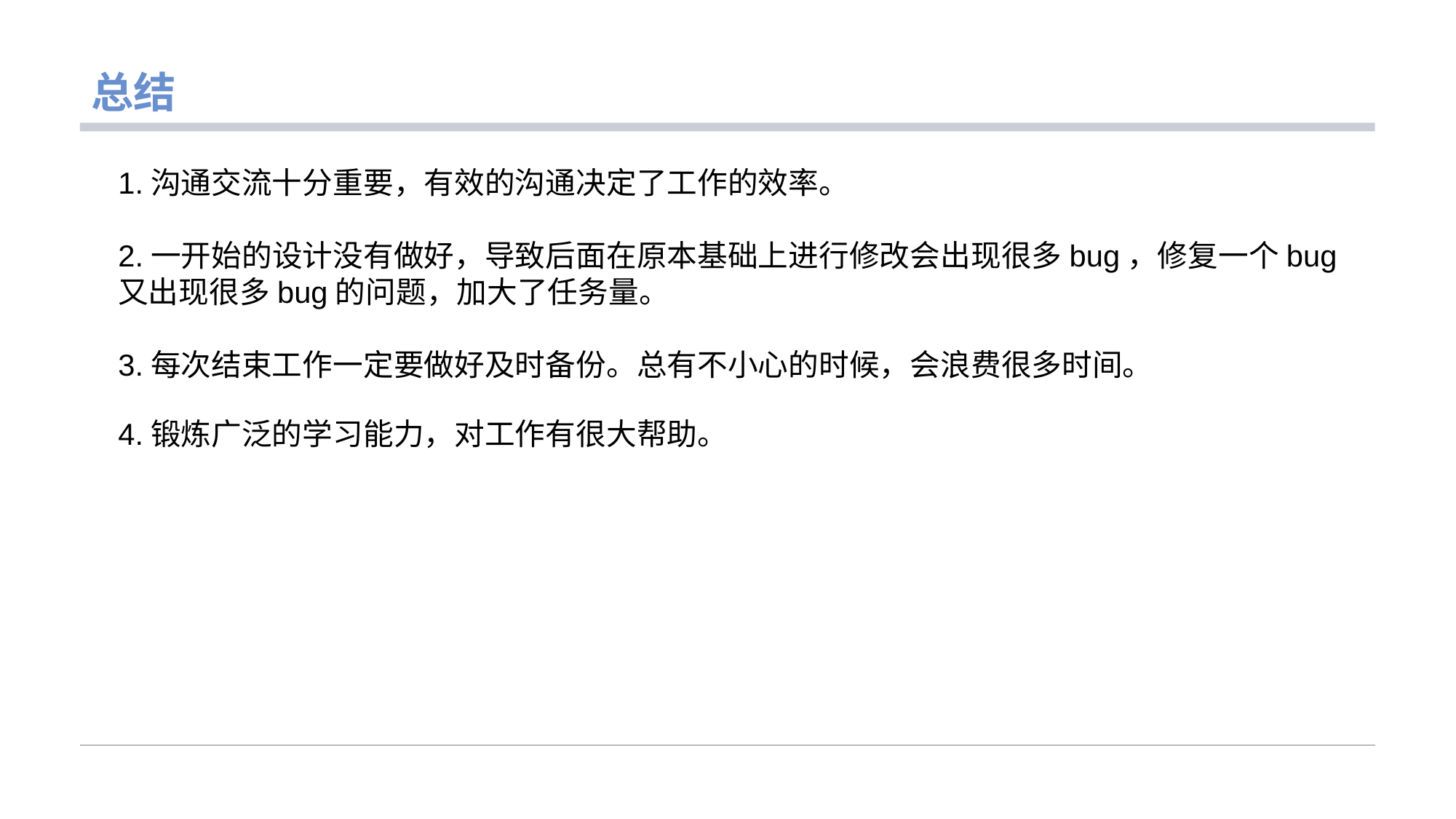

# 总结
1.沟通交流十分重要，有效的沟通决定了工作的效率。

2.一开始的设计没有做好，导致后面在原本基础上进行修改会出现很多bug，修复一个bug又出现很多bug的问题，加大了任务量。

3.每次结束工作一定要做好及时备份。总有不小心的时候，会浪费很多时间。

4.锻炼广泛的学习能力，对工作有很大帮助。